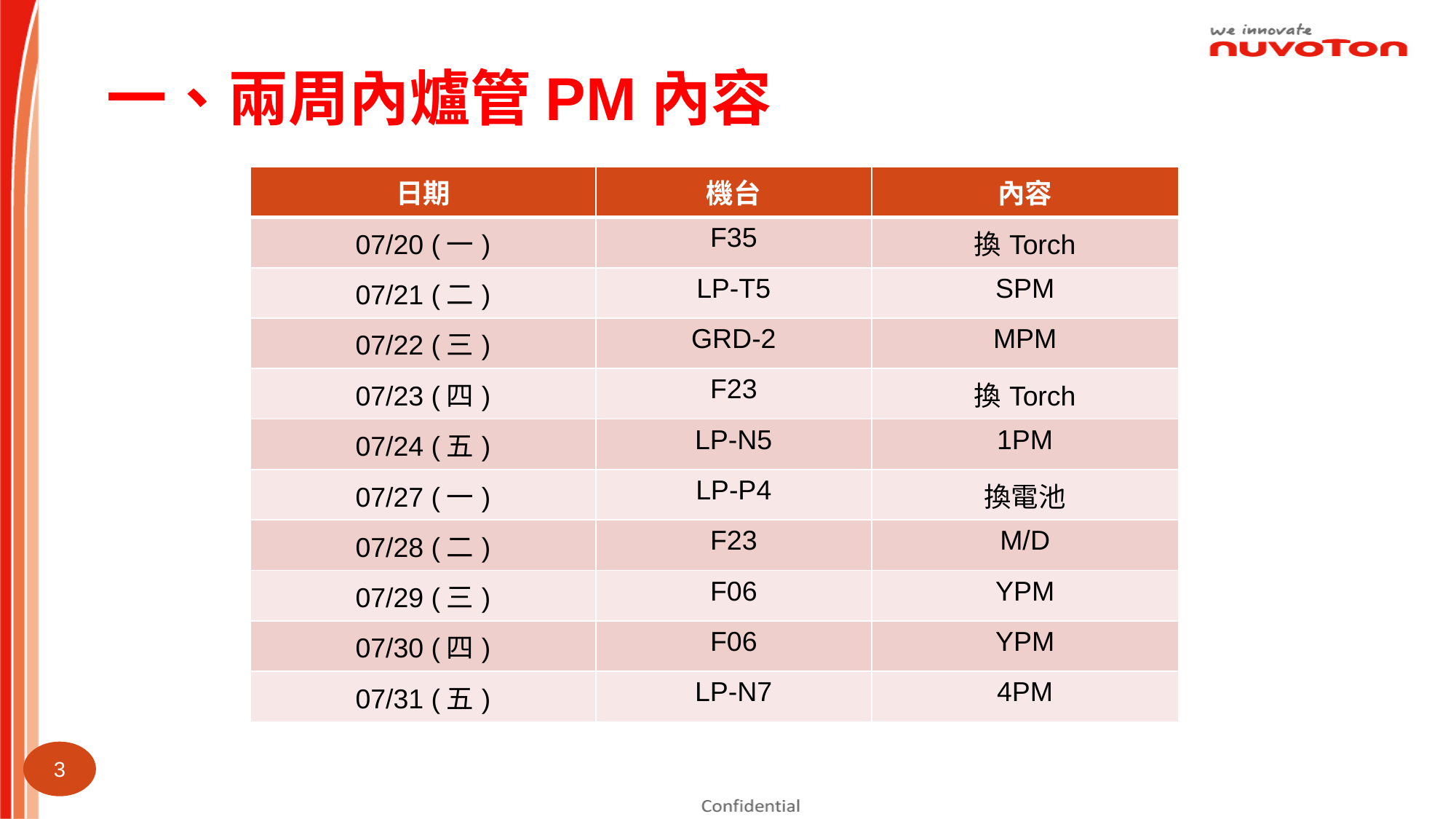

# 一、兩周內爐管PM內容
| 日期 | 機台 | 內容 |
| --- | --- | --- |
| 07/20 (一) | F35 | 換Torch |
| 07/21 (二) | LP-T5 | SPM |
| 07/22 (三) | GRD-2 | MPM |
| 07/23 (四) | F23 | 換Torch |
| 07/24 (五) | LP-N5 | 1PM |
| 07/27 (一) | LP-P4 | 換電池 |
| 07/28 (二) | F23 | M/D |
| 07/29 (三) | F06 | YPM |
| 07/30 (四) | F06 | YPM |
| 07/31 (五) | LP-N7 | 4PM |

3